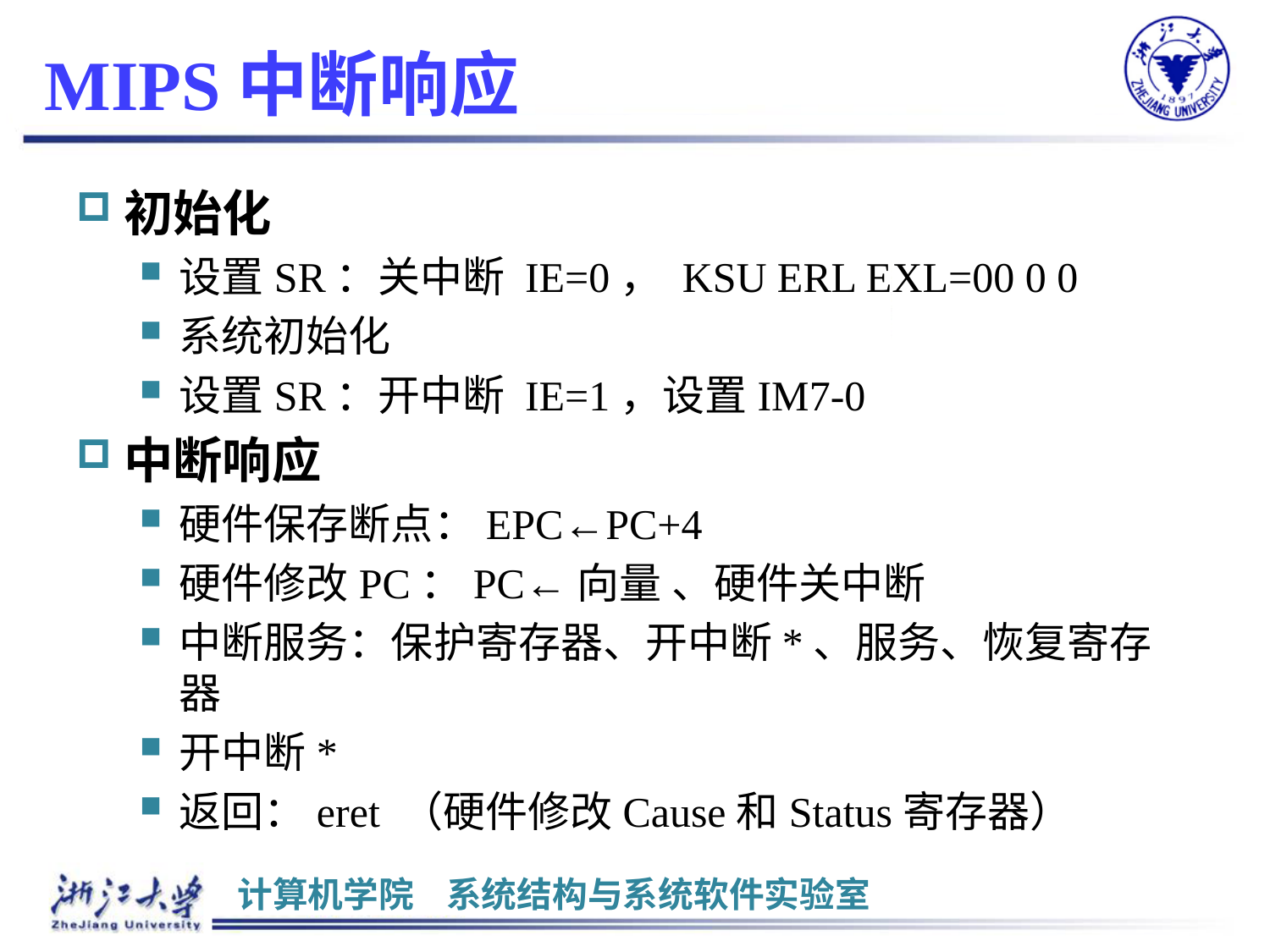

# MIPS中断响应
初始化
设置SR：关中断 IE=0， KSU ERL EXL=00 0 0
系统初始化
设置SR：开中断 IE=1，设置IM7-0
中断响应
硬件保存断点：EPC←PC+4
硬件修改PC：PC←向量 、硬件关中断
中断服务：保护寄存器、开中断*、服务、恢复寄存器
开中断*
返回：eret （硬件修改Cause和Status寄存器）